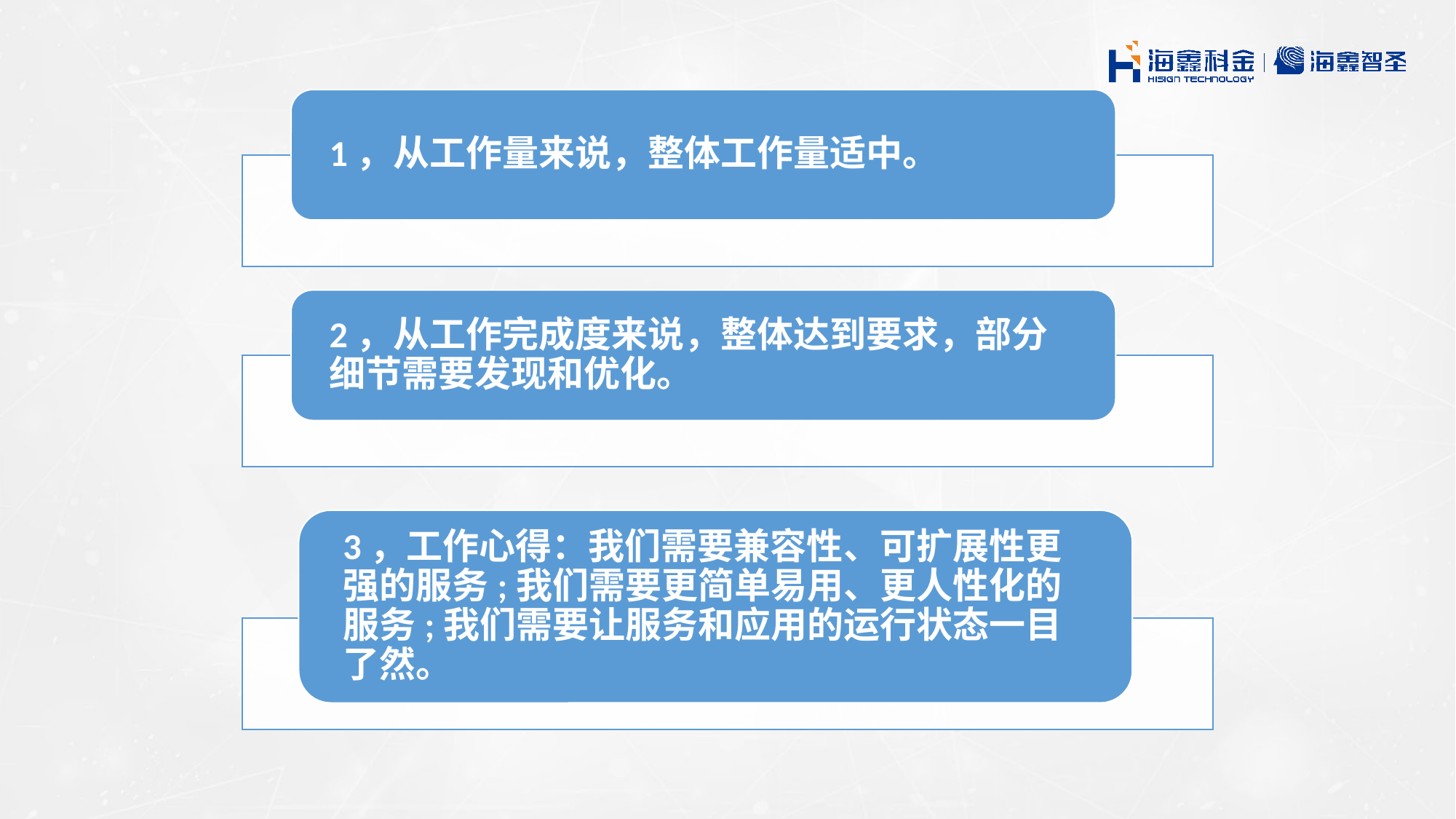

1，从工作量来说，整体工作量适中。
2，从工作完成度来说，整体达到要求，部分细节需要发现和优化。
3，工作心得：我们需要兼容性、可扩展性更强的服务;我们需要更简单易用、更人性化的服务;我们需要让服务和应用的运行状态一目了然。